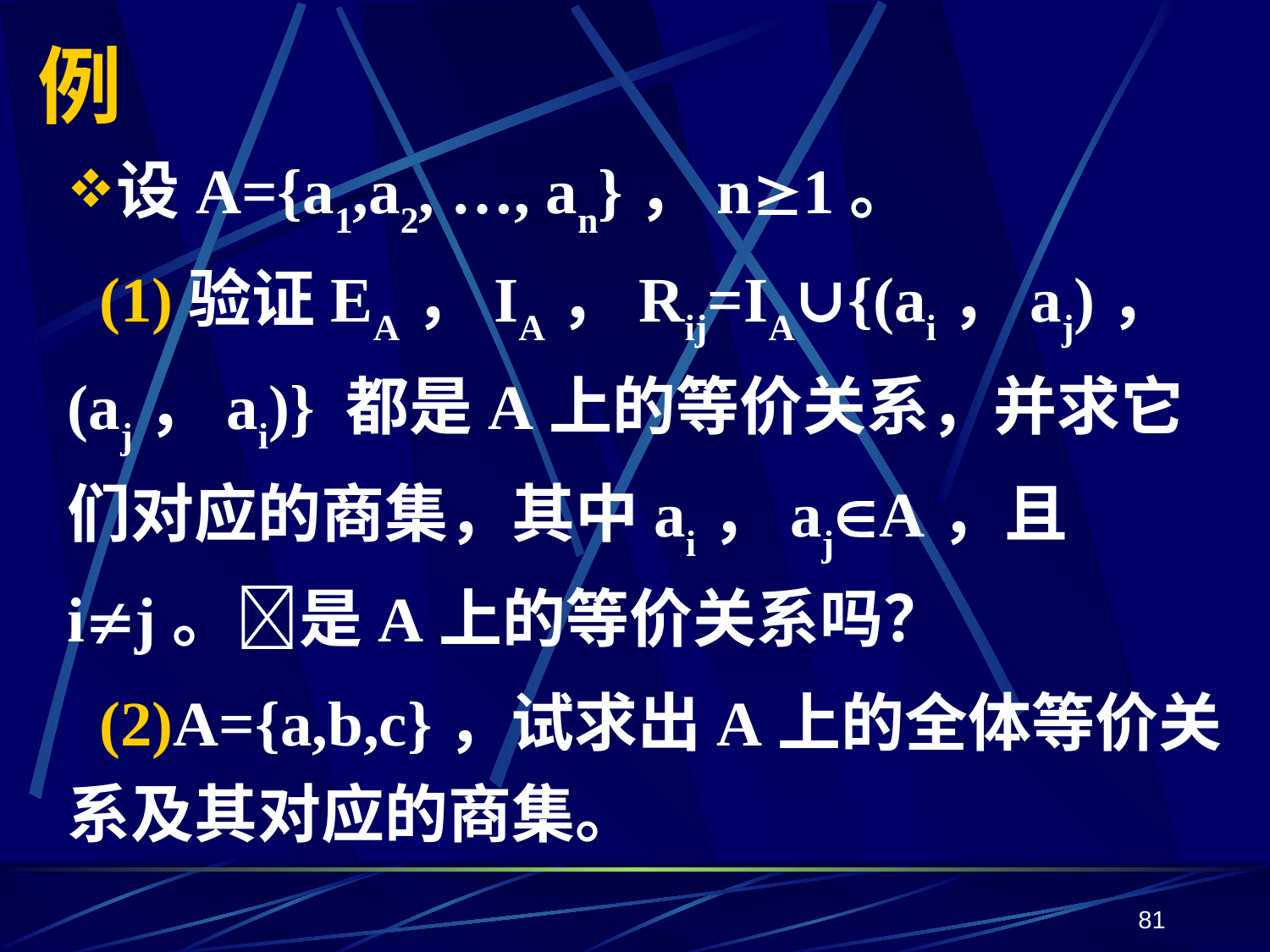

# 例
设A={a1,a2, …, an}，n≥1。
  (1)验证EA，IA，Rij=IA∪{(ai，aj)，(aj，ai)} 都是A上的等价关系，并求它们对应的商集，其中ai，aj∈A，且i≠j。φ是A上的等价关系吗？
  (2)A={a,b,c}，试求出A上的全体等价关系及其对应的商集。
81